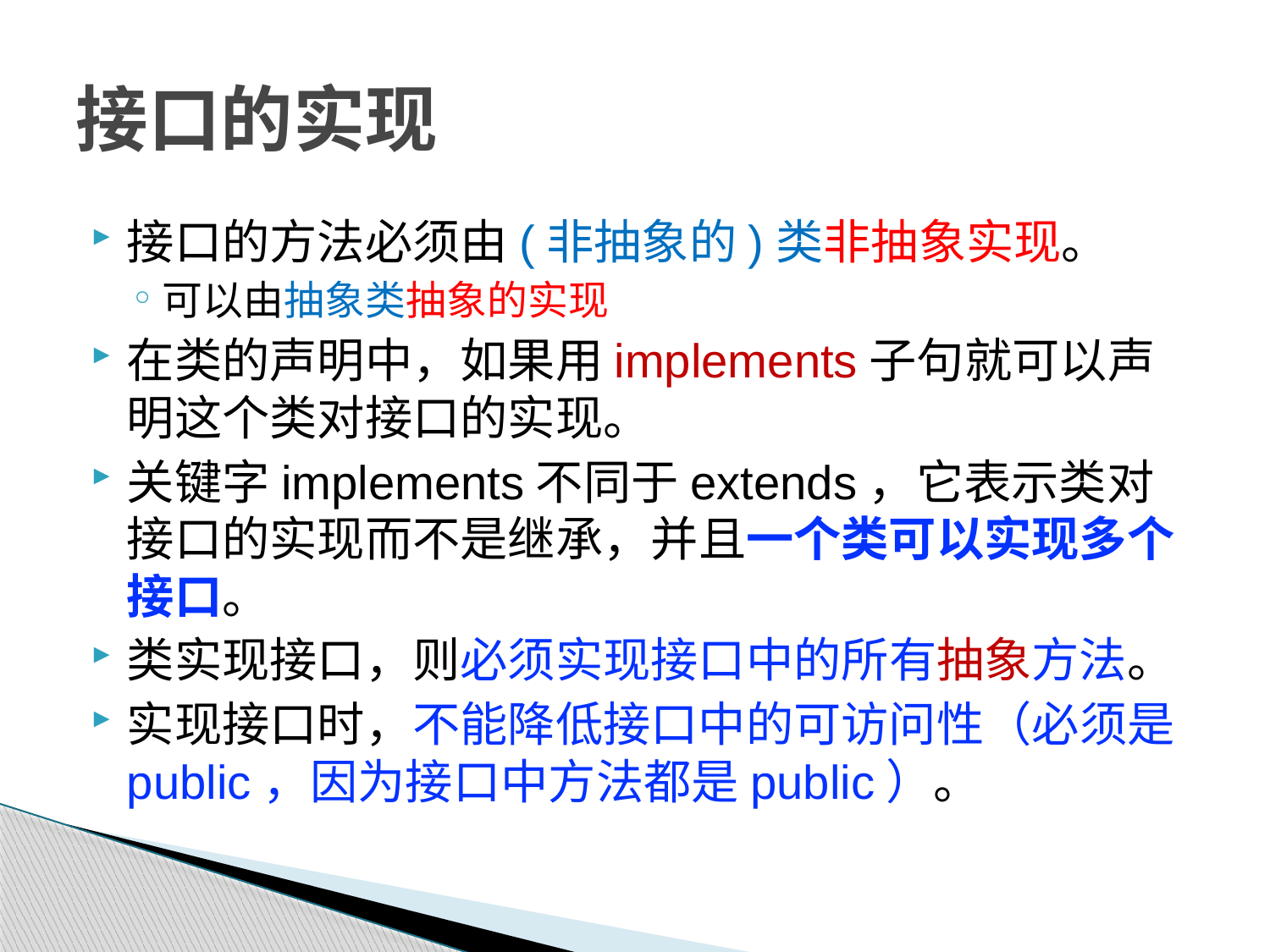

# 接口的实现
接口的方法必须由(非抽象的)类非抽象实现。
可以由抽象类抽象的实现
在类的声明中，如果用implements子句就可以声明这个类对接口的实现。
关键字implements不同于extends，它表示类对接口的实现而不是继承，并且一个类可以实现多个接口。
类实现接口，则必须实现接口中的所有抽象方法。
实现接口时，不能降低接口中的可访问性（必须是public，因为接口中方法都是public）。